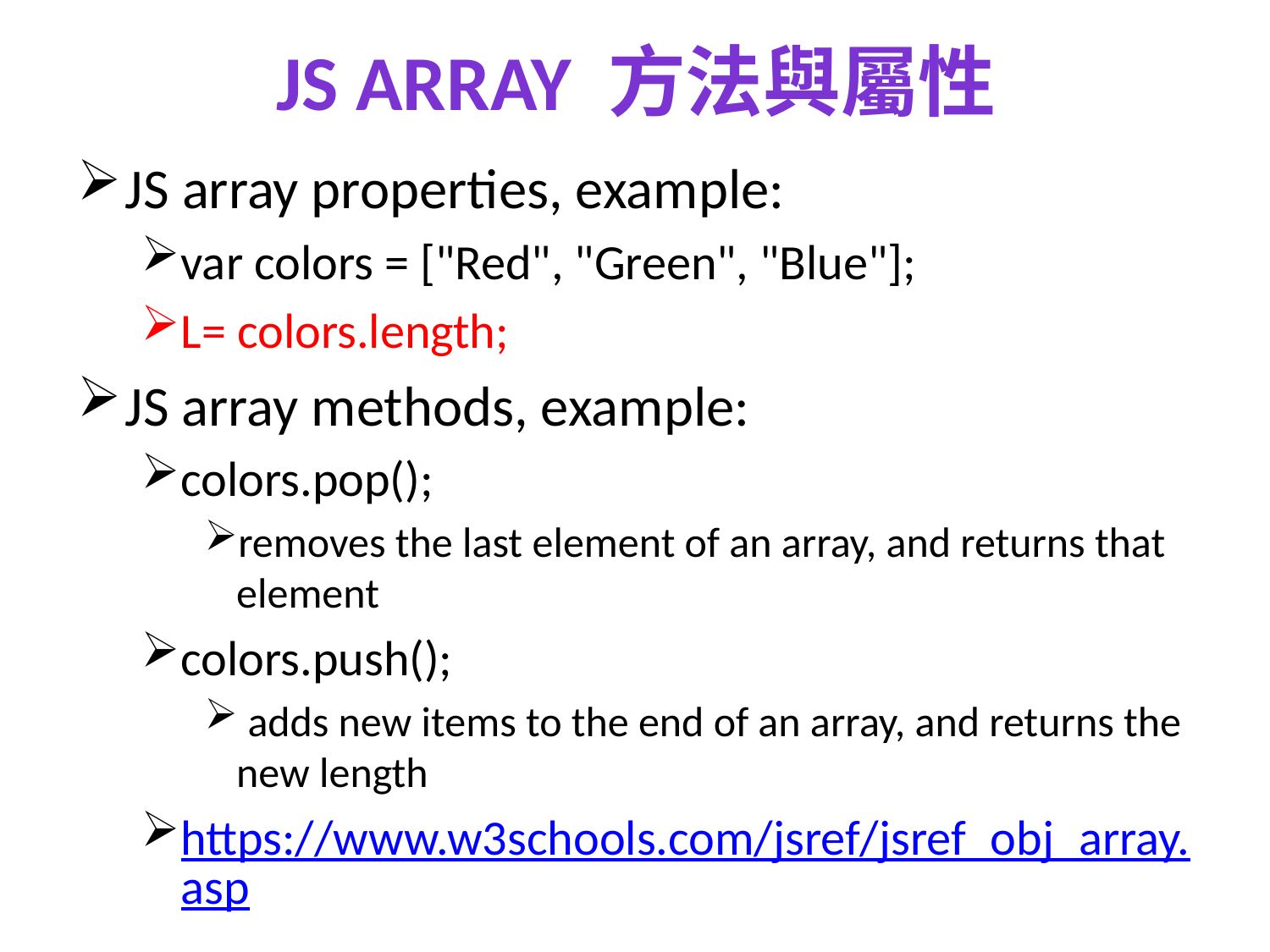

# JS Array 方法與屬性
JS array properties, example:
var colors = ["Red", "Green", "Blue"];
L= colors.length;
JS array methods, example:
colors.pop();
removes the last element of an array, and returns that element
colors.push();
 adds new items to the end of an array, and returns the new length
https://www.w3schools.com/jsref/jsref_obj_array.asp